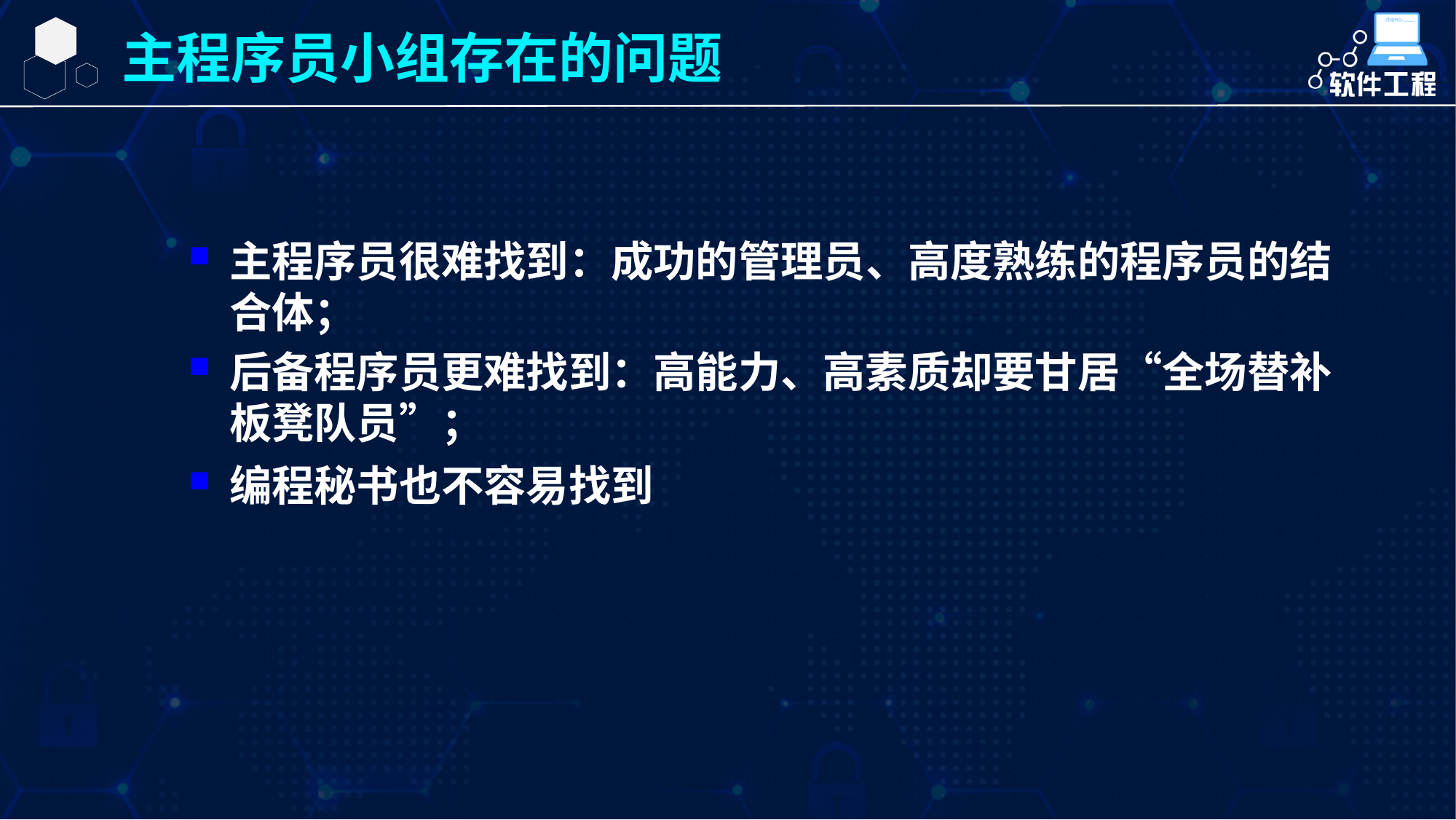

主程序员小组存在的问题
主程序员很难找到：成功的管理员、高度熟练的程序员的结合体；
后备程序员更难找到：高能力、高素质却要甘居“全场替补板凳队员”；
编程秘书也不容易找到